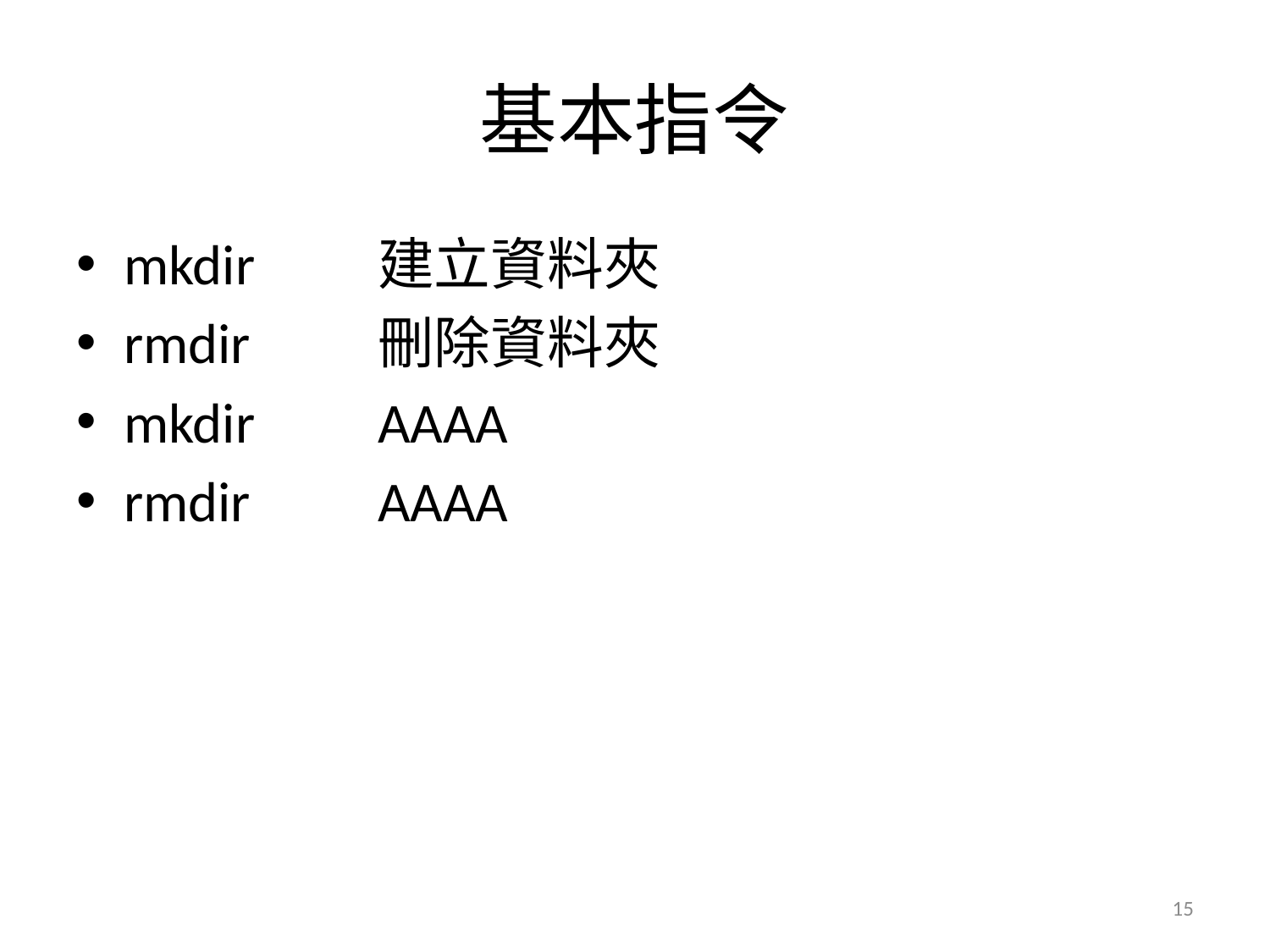

# 基本指令
mkdir	建立資料夾
rmdir	刪除資料夾
mkdir	AAAA
rmdir	AAAA
15